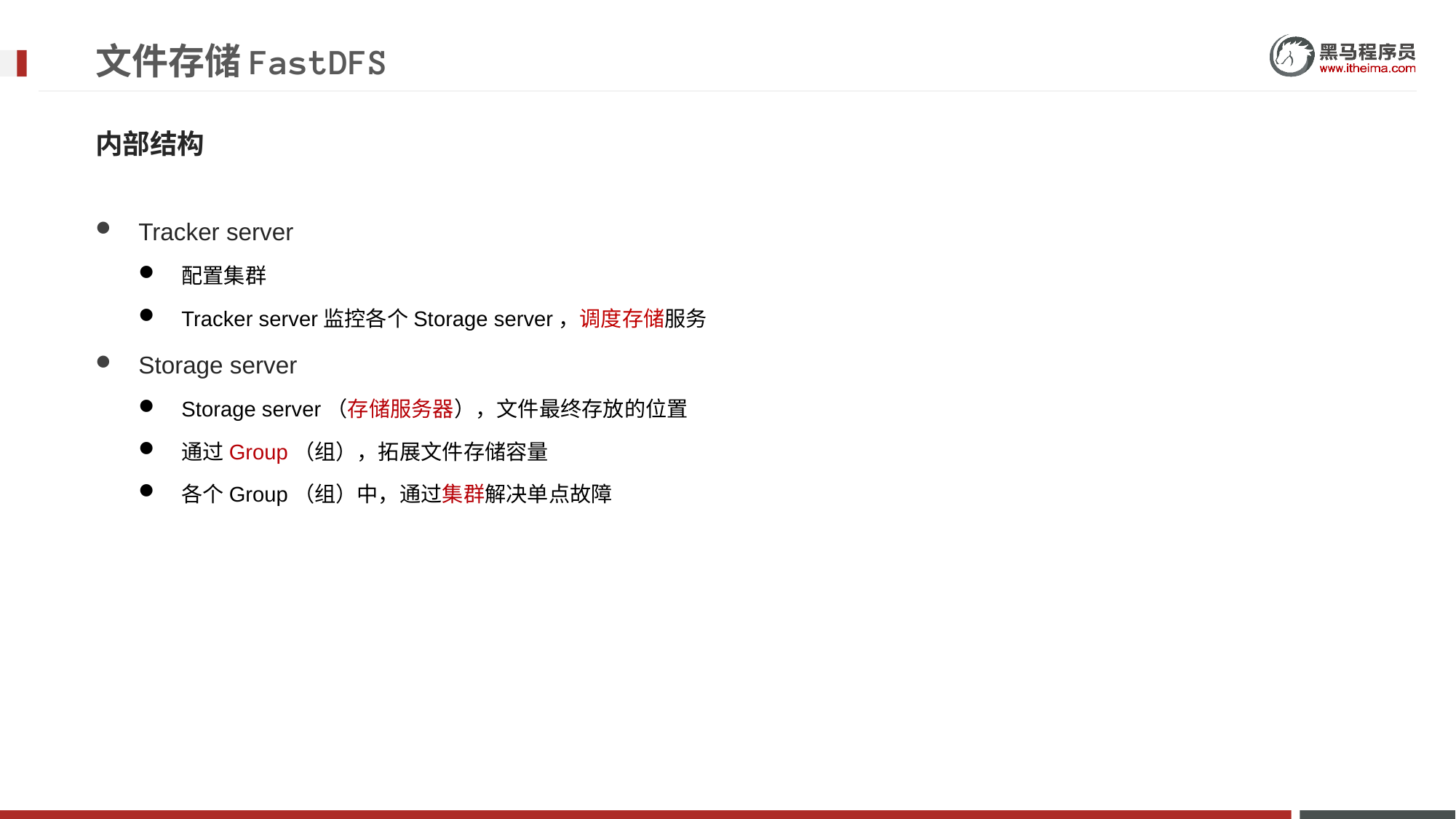

# 文件存储FastDFS
内部结构
Tracker server
配置集群
Tracker server监控各个Storage server，调度存储服务
Storage server
Storage server（存储服务器），文件最终存放的位置
通过Group（组），拓展文件存储容量
各个Group（组）中，通过集群解决单点故障